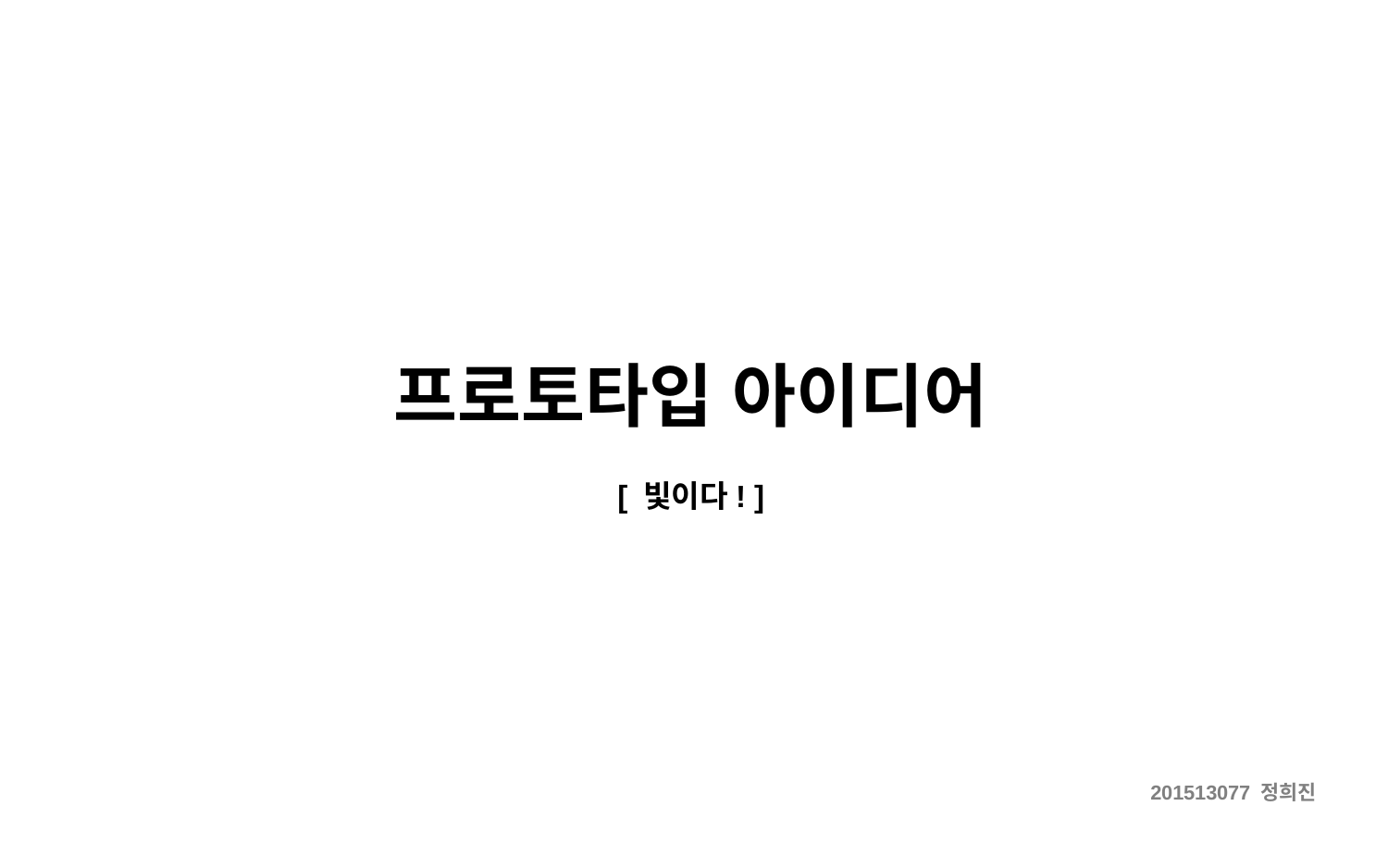

프로토타입 아이디어
[ 빛이다! ]
201513077 정희진